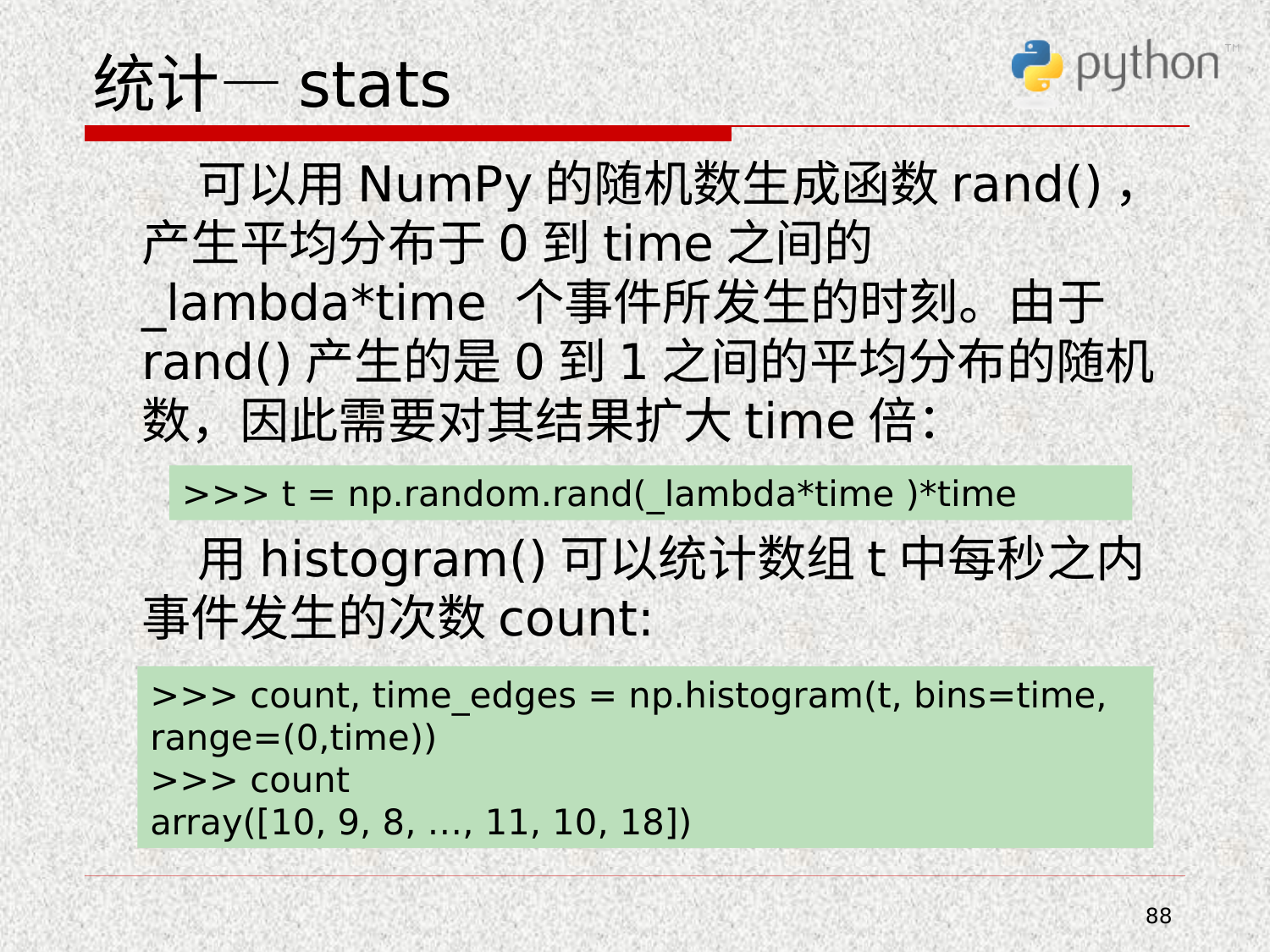

# 统计—stats
          可以用NumPy的随机数生成函数rand()，产生平均分布于0到time之间的_lambda*time 个事件所发生的时刻。由于rand()产生的是0到1之间的平均分布的随机数，因此需要对其结果扩大time倍：

          用histogram()可以统计数组t中每秒之内事件发生的次数count:
>>> t = np.random.rand(_lambda*time )*time
>>> count, time_edges = np.histogram(t, bins=time, range=(0,time))
>>> count
array([10, 9, 8, …, 11, 10, 18])
88